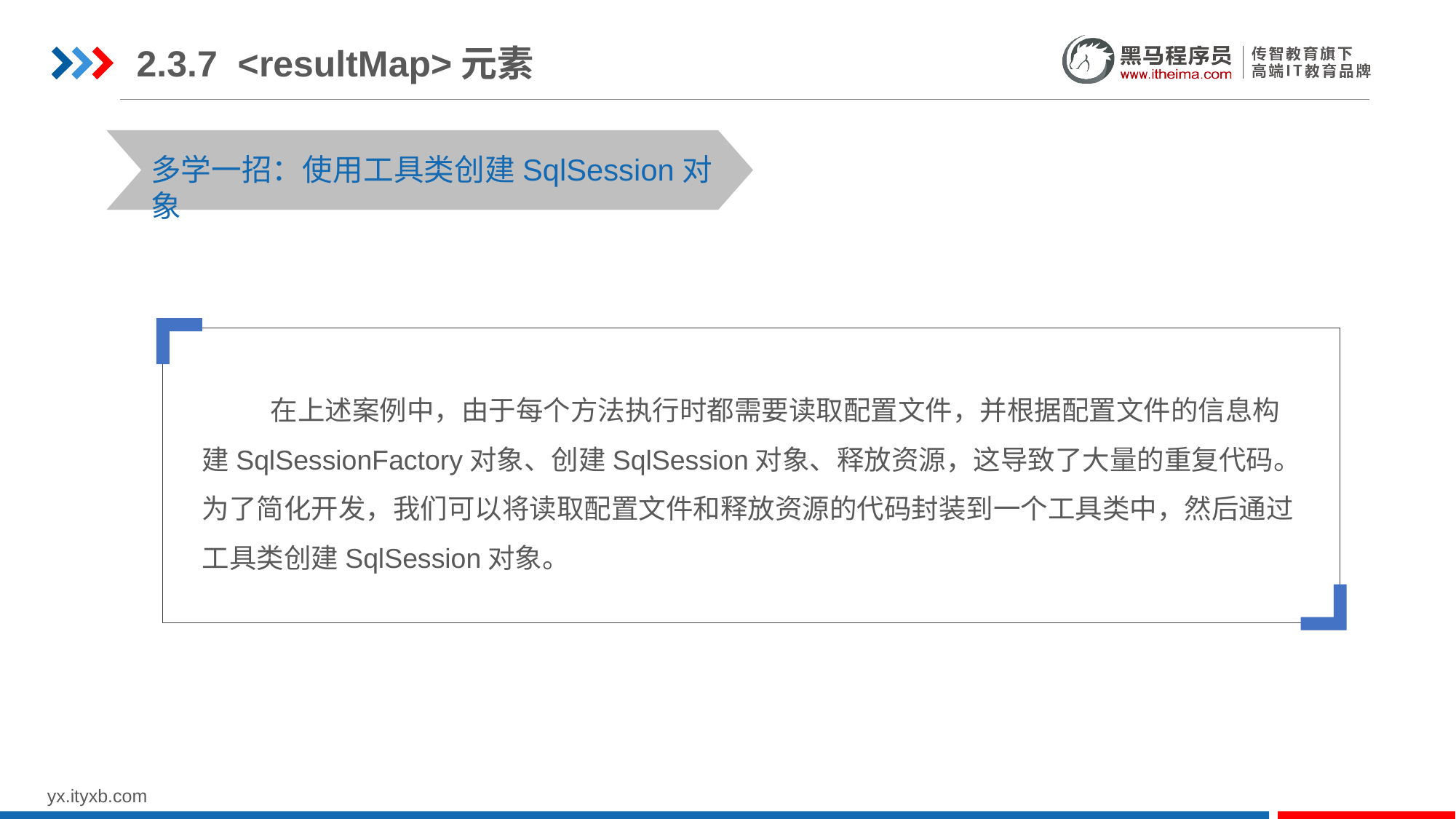

2.3.7  <resultMap>元素

多学一招：使用工具类创建SqlSession对象

          在上述案例中，由于每个方法执行时都需要读取配置文件，并根据配置文件的信息构建SqlSessionFactory对象、创建SqlSession对象、释放资源，这导致了大量的重复代码。为了简化开发，我们可以将读取配置文件和释放资源的代码封装到一个工具类中，然后通过工具类创建SqlSession对象。